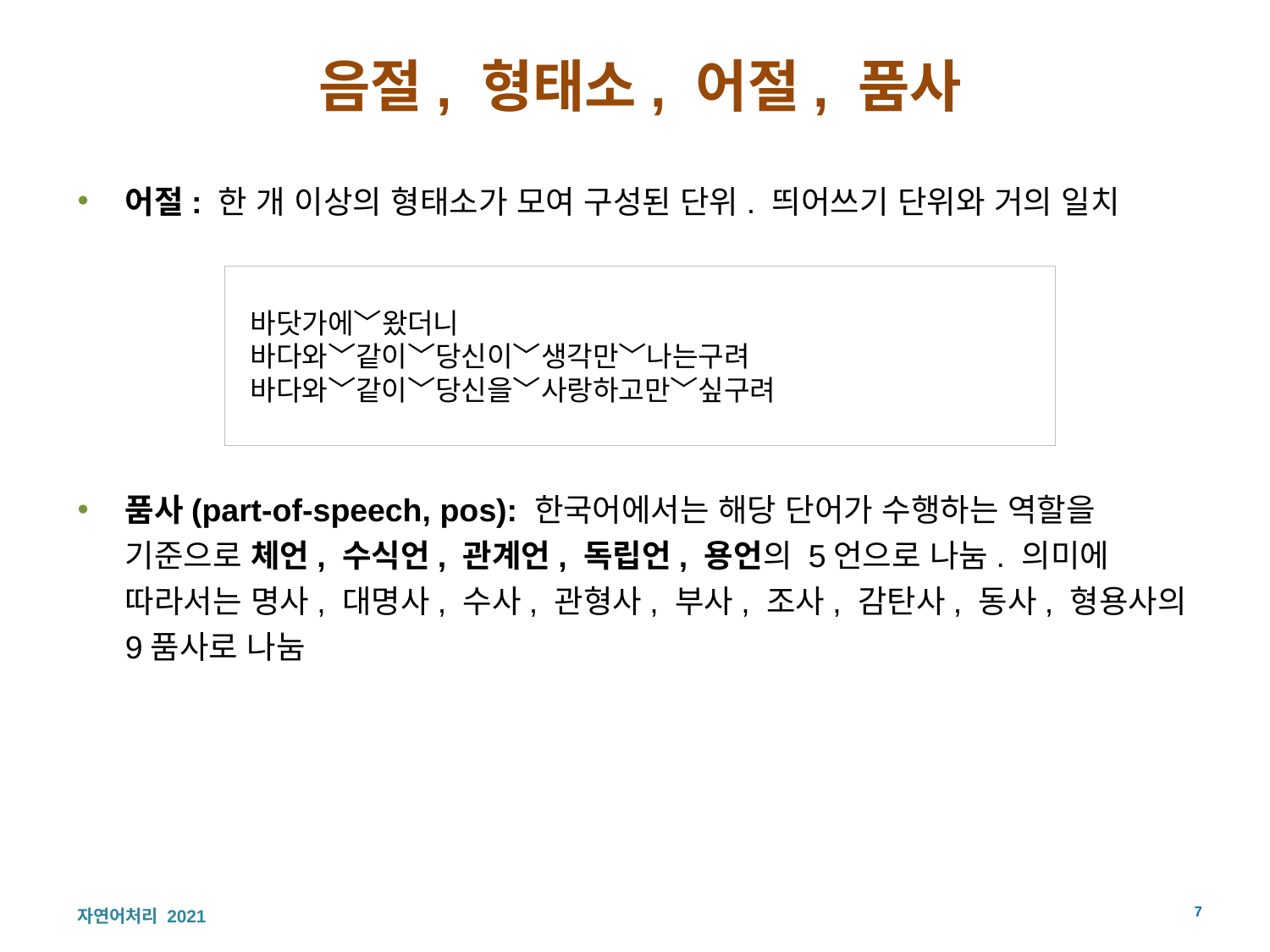

# 음절, 형태소, 어절, 품사
어절: 한 개 이상의 형태소가 모여 구성된 단위. 띄어쓰기 단위와 거의 일치
바닷가에﹀왔더니
바다와﹀같이﹀당신이﹀생각만﹀나는구려
바다와﹀같이﹀당신을﹀사랑하고만﹀싶구려
품사(part-of-speech, pos): 한국어에서는 해당 단어가 수행하는 역할을 기준으로 체언, 수식언, 관계언, 독립언, 용언의 5언으로 나눔. 의미에 따라서는 명사, 대명사, 수사, 관형사, 부사, 조사, 감탄사, 동사, 형용사의 9품사로 나눔